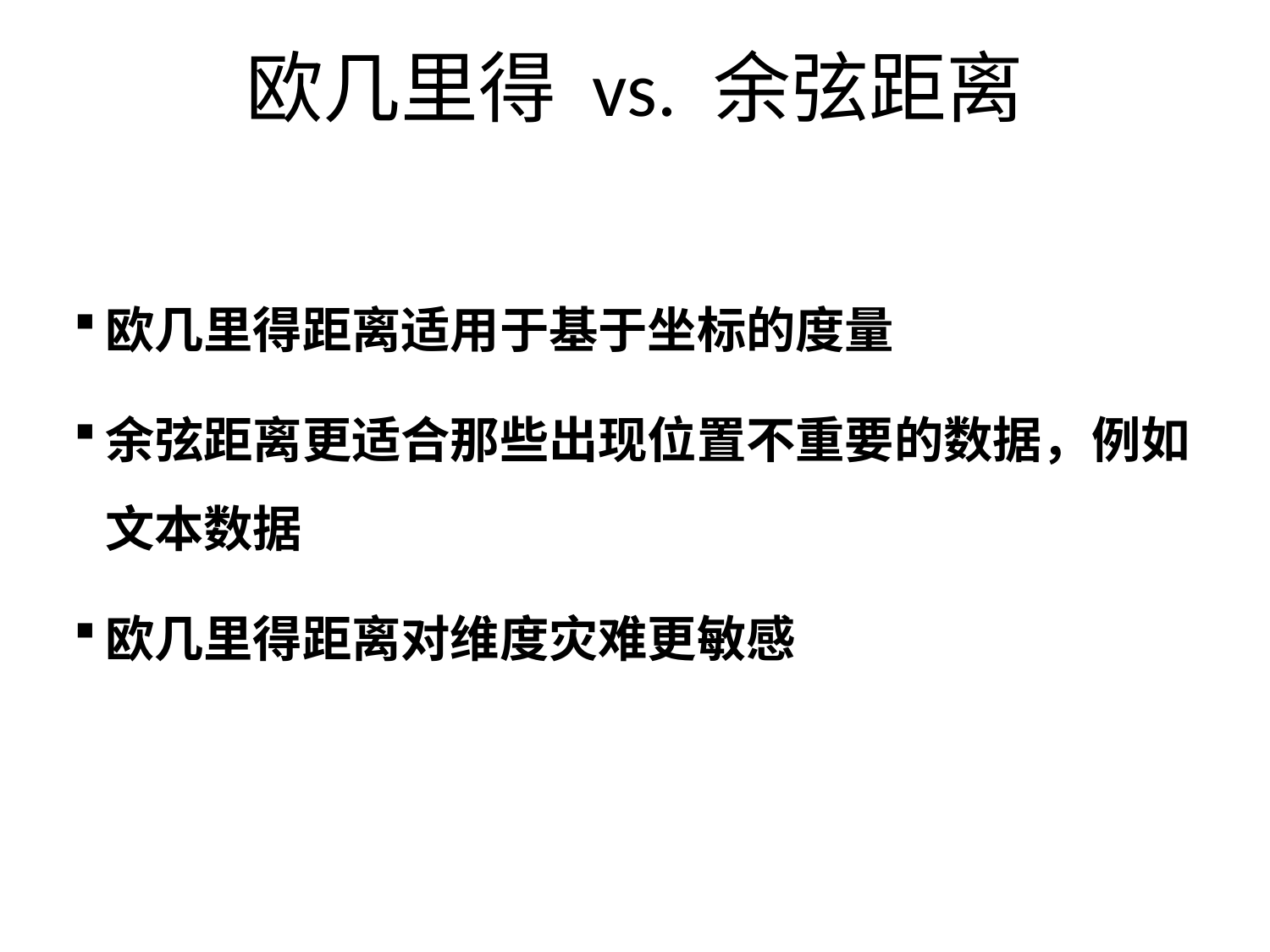

# 欧几里得 vs. 余弦距离
欧几里得距离适用于基于坐标的度量
余弦距离更适合那些出现位置不重要的数据，例如文本数据
欧几里得距离对维度灾难更敏感